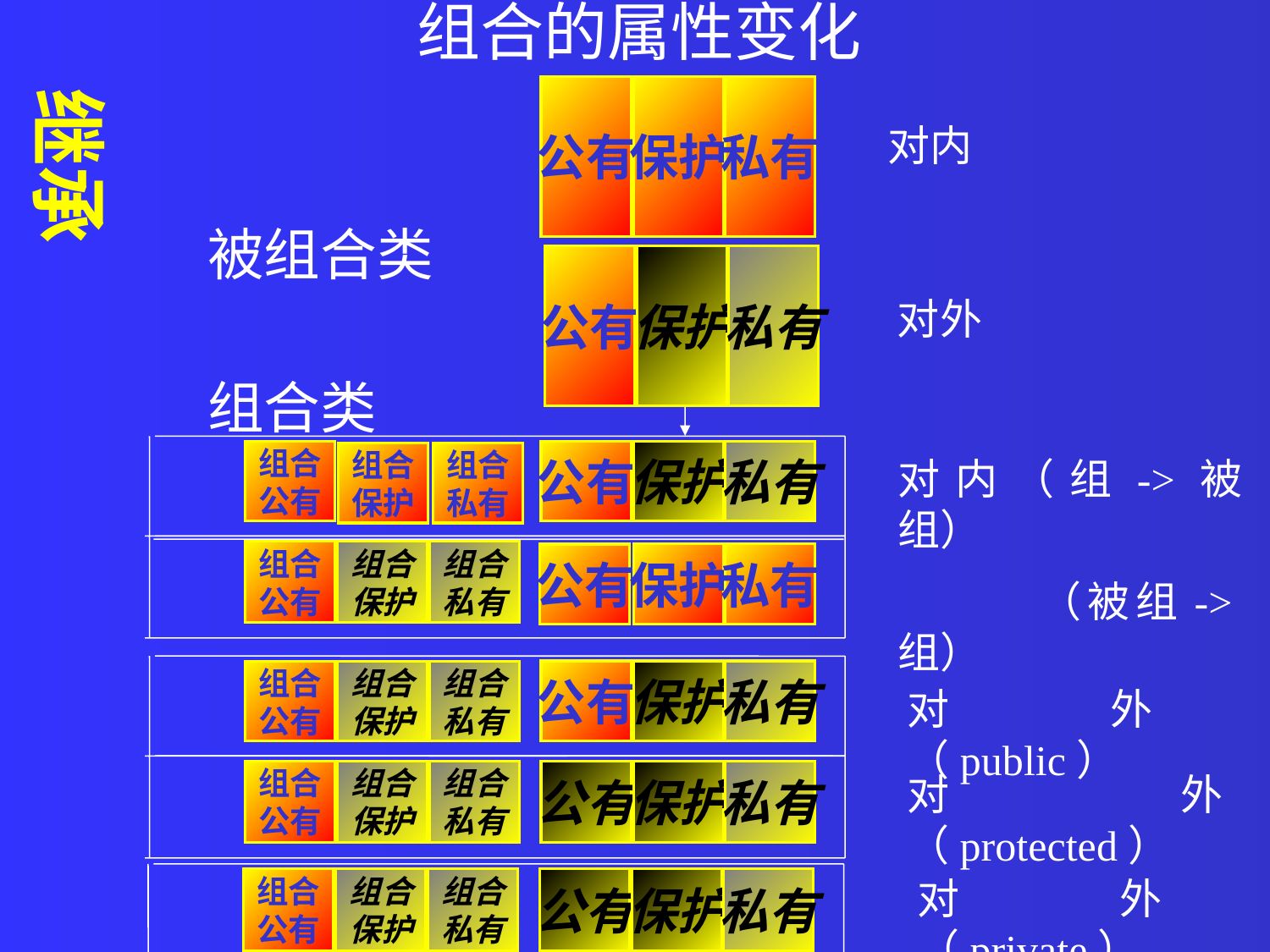

组合的属性变化
继承
公有
保护
私有
对内
被组合类
公有
保护
私有
对外
组合类

公有
保护
私有
组合
公有
组合
保护
组合
私有

保护
私有
公有
对内（组->被组）
        （被组->组）

组合
公有
组合
保护
组合
私有

公有
保护
私有
组合
公有
组合
保护
组合
私有

对外（public）

组合
公有
组合
保护
组合
私有
公有
保护
私有

对外（protected）

组合
公有
组合
保护
组合
私有
公有
保护
私有

对外（private）